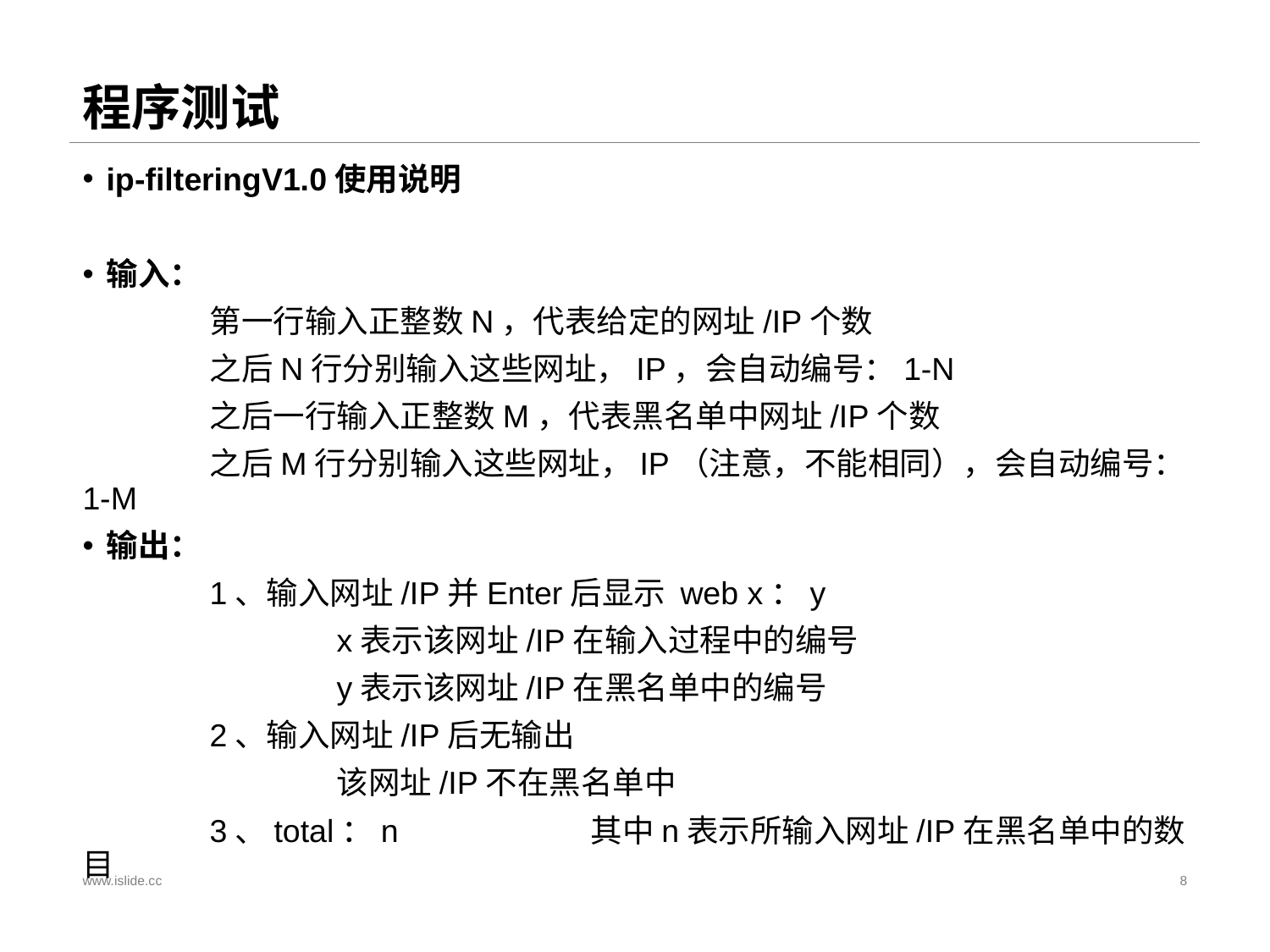

# 程序测试
ip-filteringV1.0使用说明

输入：
	第一行输入正整数N，代表给定的网址/IP个数
	之后N行分别输入这些网址，IP，会自动编号：1-N
	之后一行输入正整数M，代表黑名单中网址/IP个数
	之后M行分别输入这些网址，IP（注意，不能相同），会自动编号：1-M
输出：
	1、输入网址/IP并Enter后显示 web x：y
		x表示该网址/IP在输入过程中的编号
		y表示该网址/IP在黑名单中的编号
	2、输入网址/IP后无输出
		该网址/IP不在黑名单中
	3、total：n		其中n表示所输入网址/IP在黑名单中的数目
www.islide.cc
8